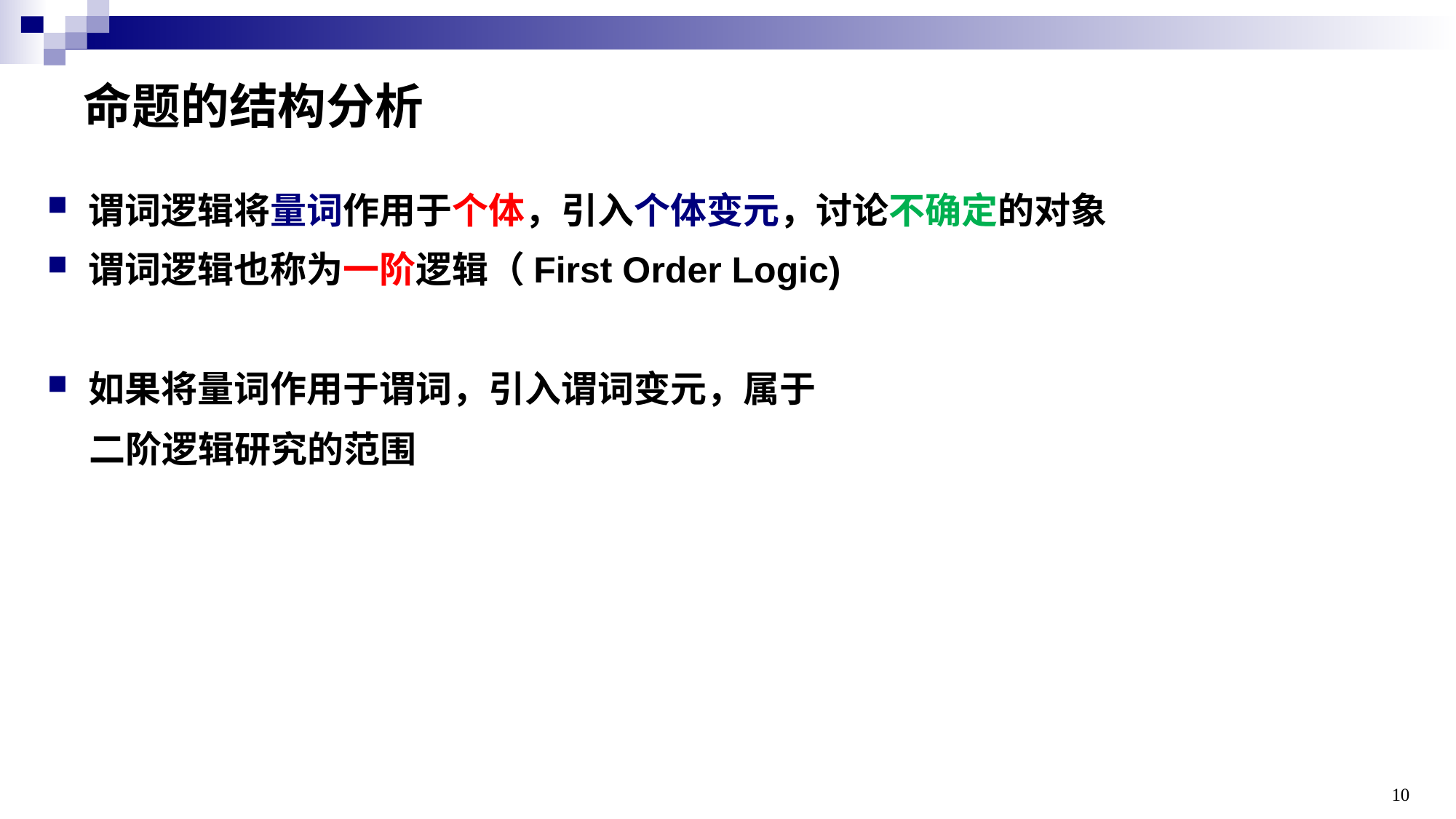

# 命题的结构分析
谓词逻辑将量词作用于个体，引入个体变元，讨论不确定的对象
谓词逻辑也称为一阶逻辑（First Order Logic)

如果将量词作用于谓词，引入谓词变元，属于
    二阶逻辑研究的范围
10